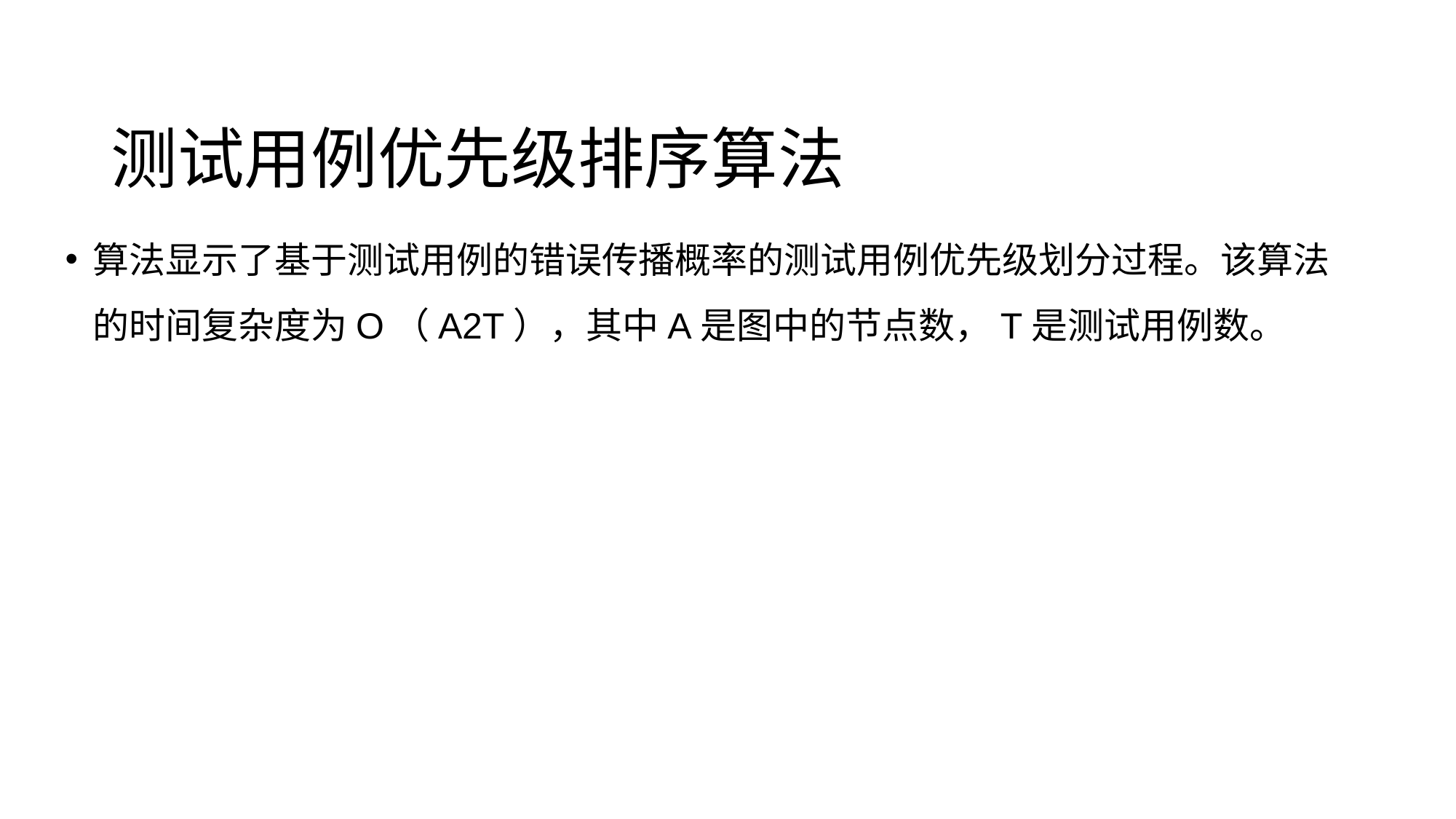

# 测试用例优先级排序算法
算法显示了基于测试用例的错误传播概率的测试用例优先级划分过程。该算法的时间复杂度为O（A2T），其中A是图中的节点数，T是测试用例数。